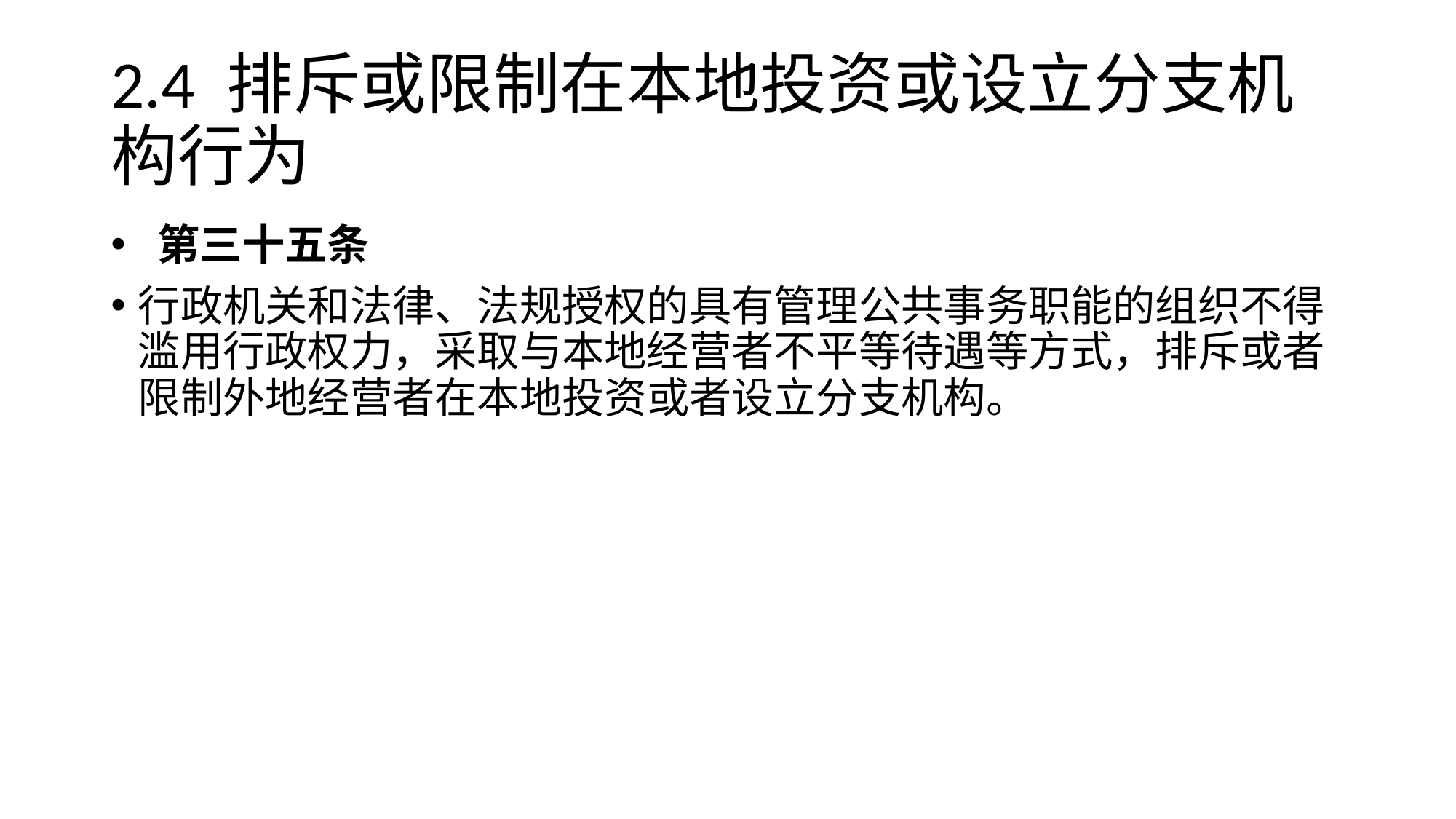

# 2.4 排斥或限制在本地投资或设立分支机构行为
 第三十五条
行政机关和法律、法规授权的具有管理公共事务职能的组织不得滥用行政权力，采取与本地经营者不平等待遇等方式，排斥或者限制外地经营者在本地投资或者设立分支机构。